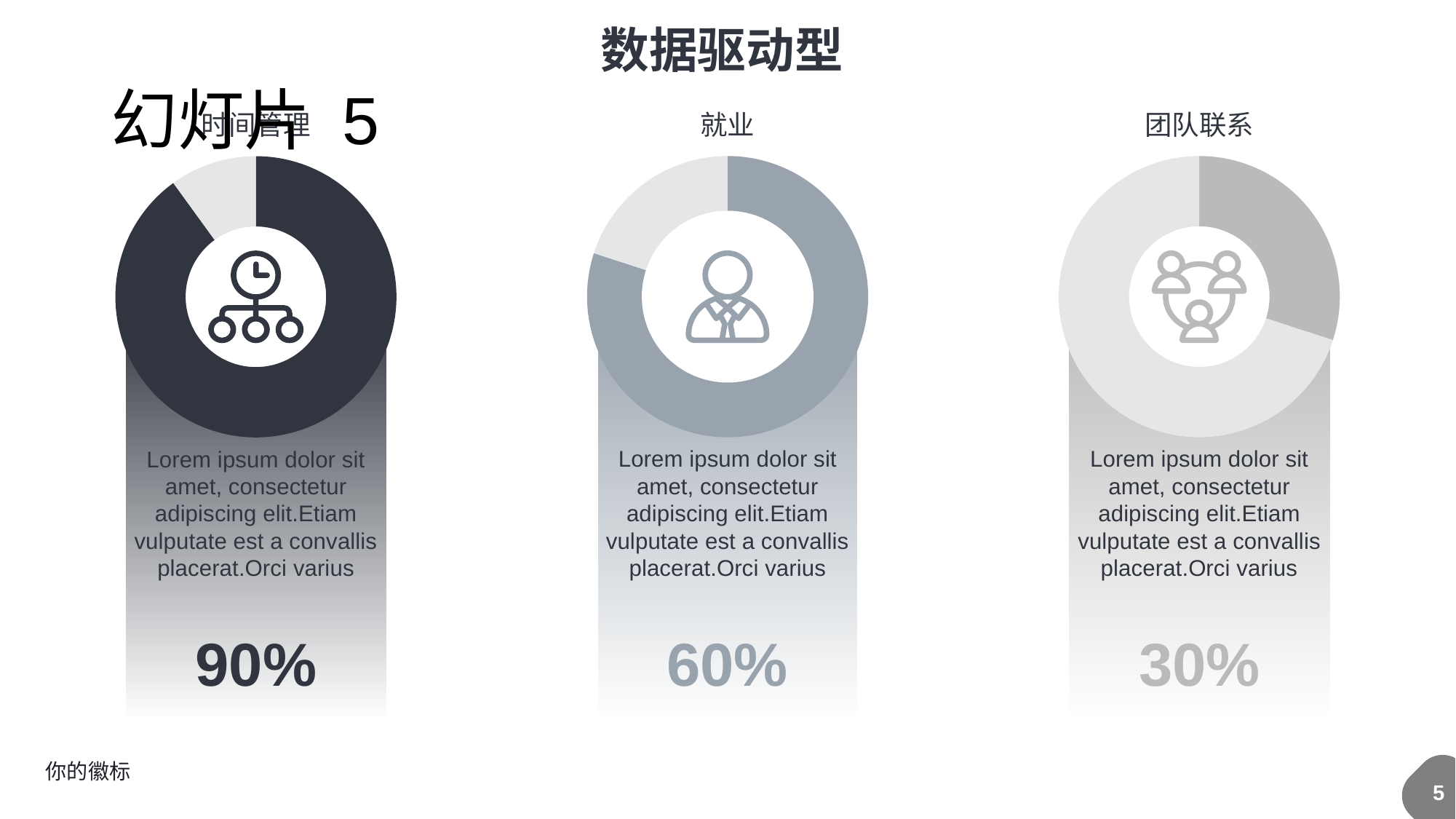

数据驱动型
# 幻灯片 5
时间管理
就业
团队联系

### Chart

| Category | 销售 |
|---|---|
| 第一季度 | 8.0 |
| 第二季度 | 2.0 |

### Chart

| Category | 销售 |
|---|---|
| 第一季度 | 3.0 |
| 第二季度 | 7.0 |

### Chart

| Category | 销售 |
|---|---|
| 第一季度 | 9.0 |
| 第二季度 | 1.0 |

Lorem ipsum dolor sit amet, consectetur adipiscing elit.Etiam vulputate est a convallis placerat.Orci varius
Lorem ipsum dolor sit amet, consectetur adipiscing elit.Etiam vulputate est a convallis placerat.Orci varius
Lorem ipsum dolor sit amet, consectetur adipiscing elit.Etiam vulputate est a convallis placerat.Orci varius
60%
30%
90%

你的徽标
5